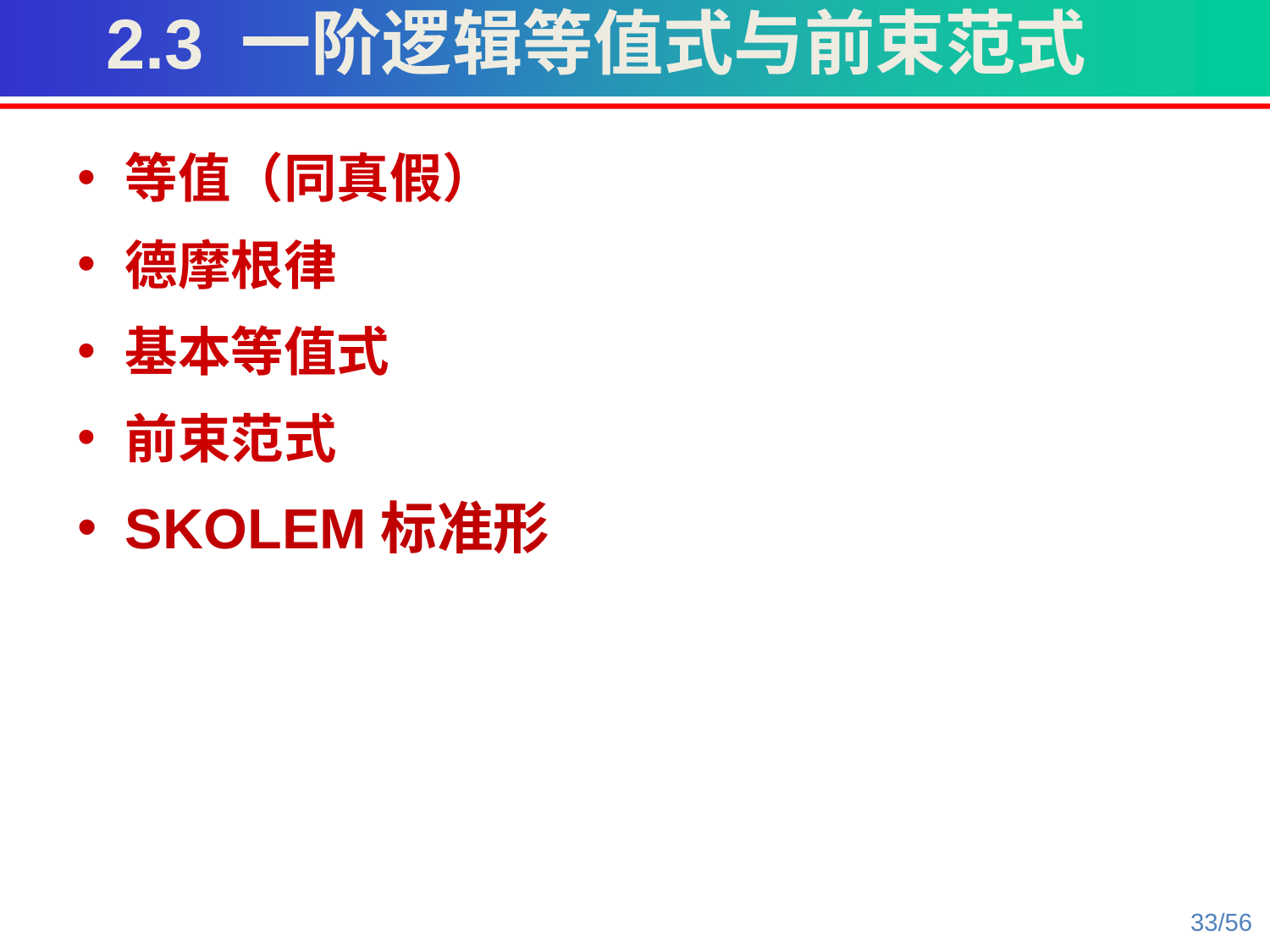

2.3 一阶逻辑等值式与前束范式
等值（同真假）
德摩根律
基本等值式
前束范式
SKOLEM标准形
33/56